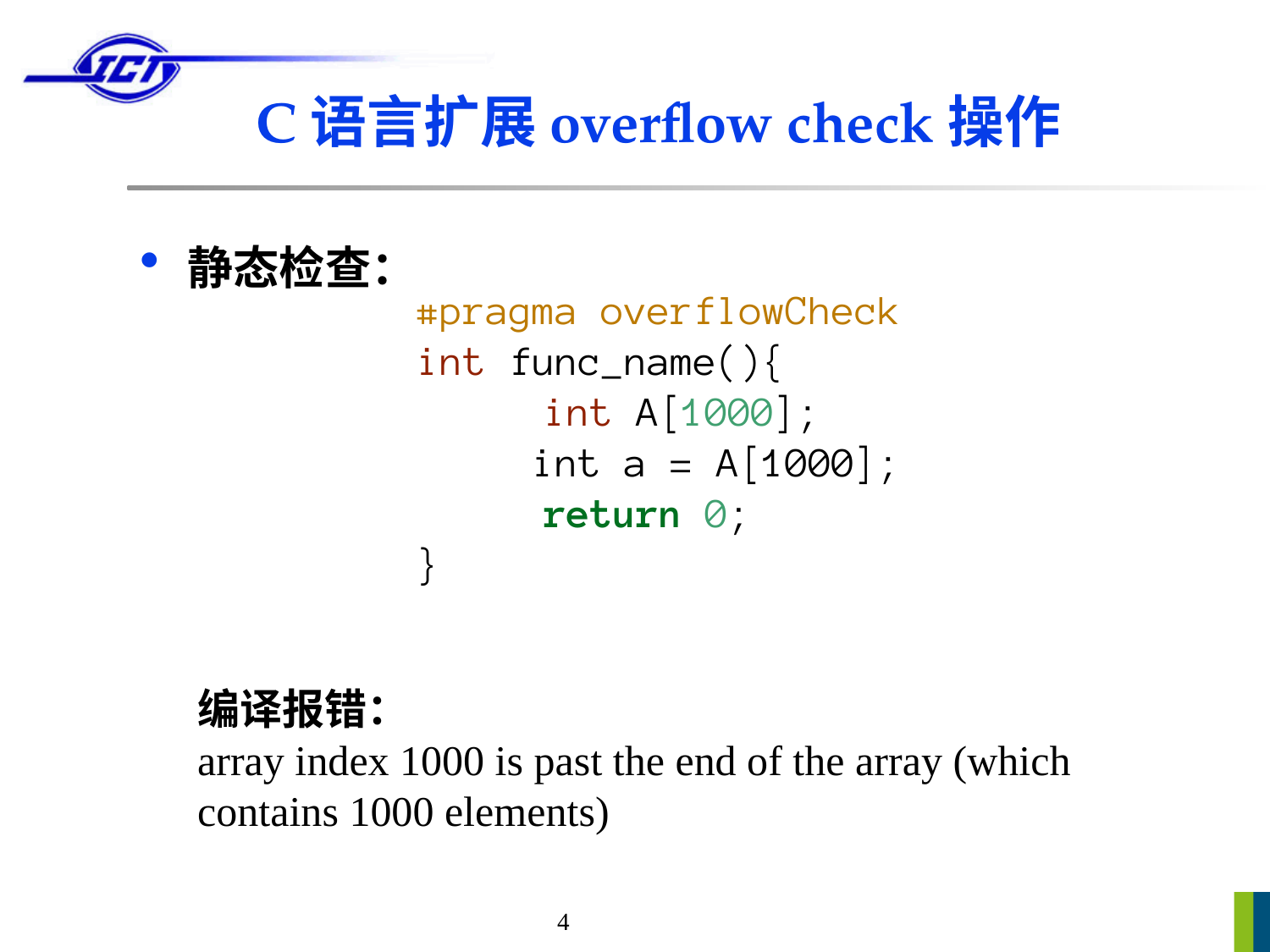

# C语言扩展overflow check操作
静态检查：
#pragma overflowCheck
int func_name(){
	int A[1000];
     int a = A[1000];
	return 0;
}
编译报错：
array index 1000 is past the end of the array (which contains 1000 elements)